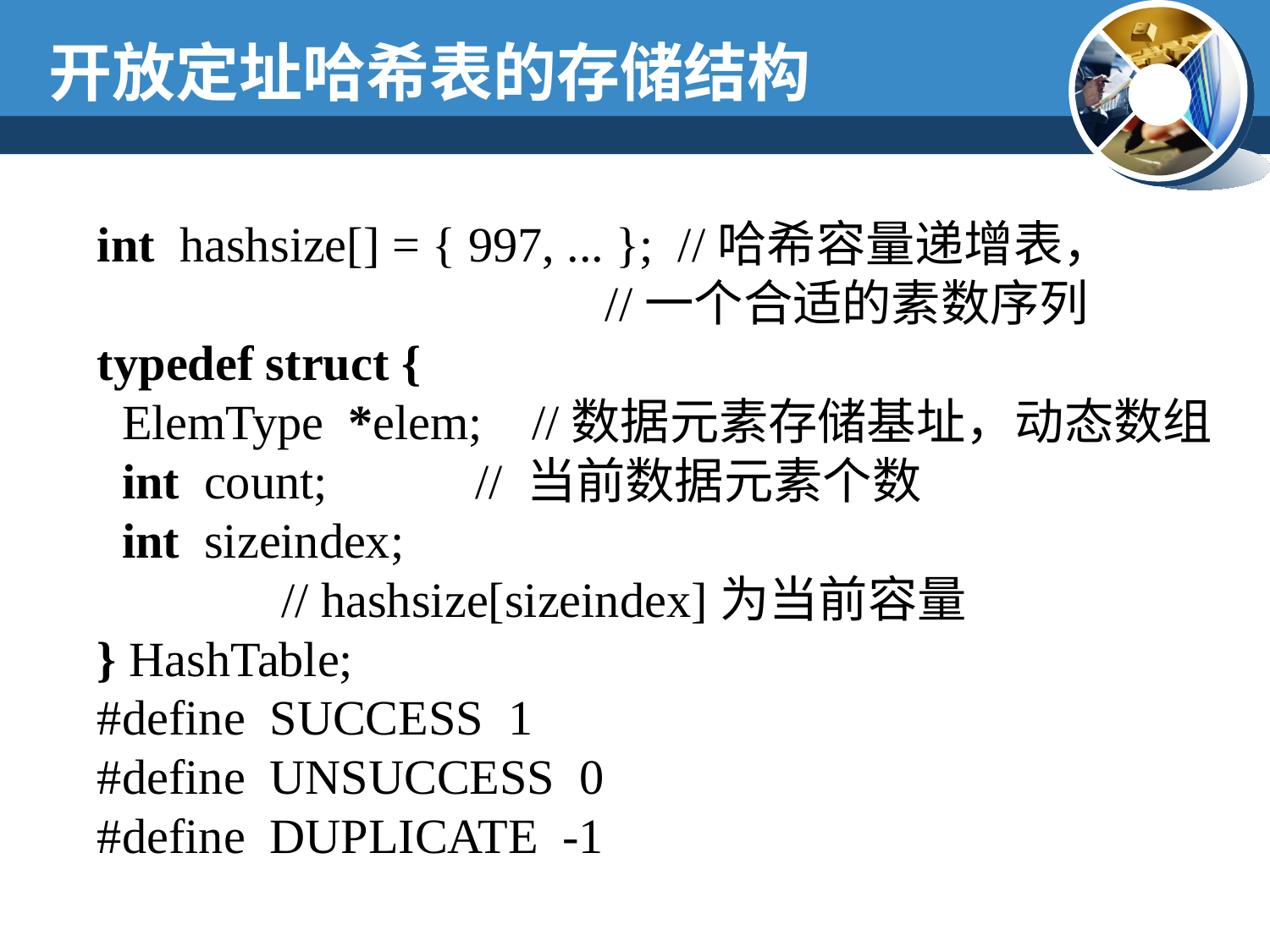

开放定址哈希表的存储结构
int  hashsize[] = { 997, ... };  //哈希容量递增表，					//一个合适的素数序列
typedef struct {
  ElemType  *elem;    //数据元素存储基址，动态数组
  int  count;            // 当前数据元素个数
  int  sizeindex;
               // hashsize[sizeindex]为当前容量
} HashTable;
#define  SUCCESS  1
#define  UNSUCCESS  0
#define  DUPLICATE  -1